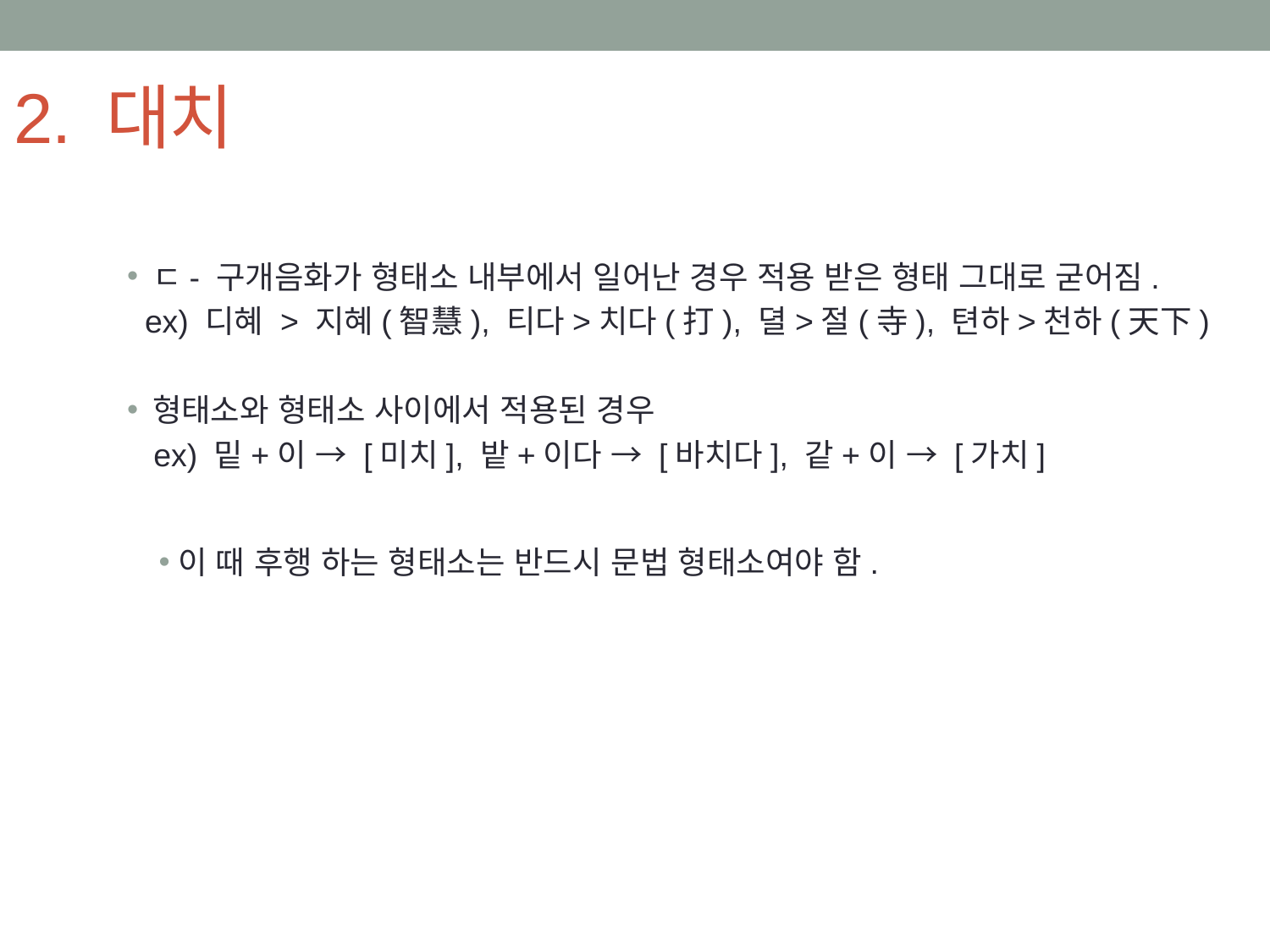

# 2. 대치

ㄷ- 구개음화가 형태소 내부에서 일어난 경우 적용 받은 형태 그대로 굳어짐.
  ex) 디혜 > 지혜(智慧), 티다>치다(打), 뎔>절(寺), 텬하>천하(天下)

형태소와 형태소 사이에서 적용된 경우
   ex) 밑+이 → [미치], 밭+이다 → [바치다], 같+이 → [가치]

이 때 후행 하는 형태소는 반드시 문법 형태소여야 함.